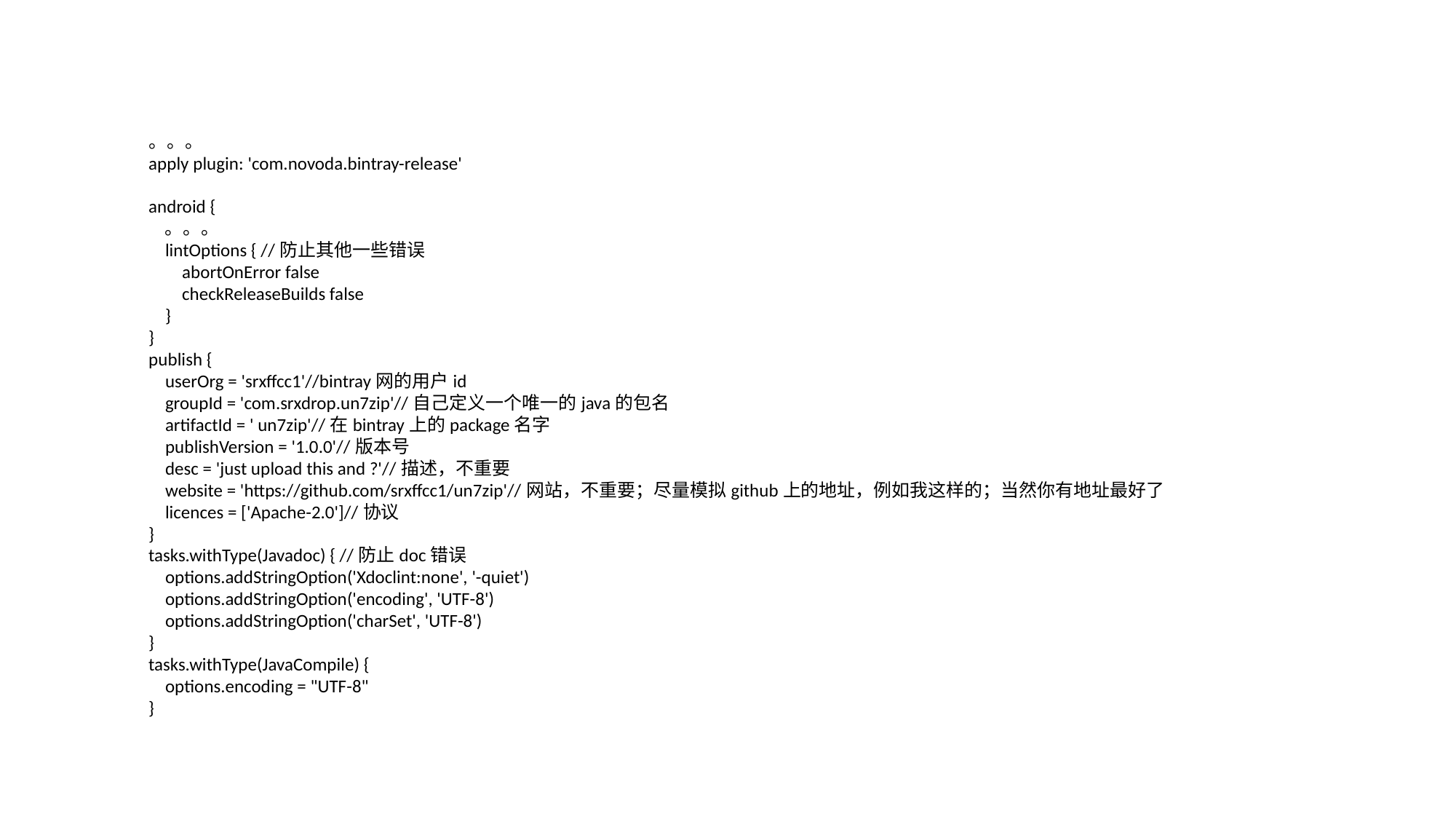

。。。
apply plugin: 'com.novoda.bintray-release'

android {
   。。。
    lintOptions { //防止其他一些错误
        abortOnError false
        checkReleaseBuilds false
    }
}
publish {
    userOrg = 'srxffcc1'//bintray网的用户id
    groupId = 'com.srxdrop.un7zip'//自己定义一个唯一的java的包名
    artifactId = ' un7zip'//在bintray上的package名字
    publishVersion = '1.0.0'//版本号
    desc = 'just upload this and ?'//描述，不重要
    website = 'https://github.com/srxffcc1/un7zip'//网站，不重要；尽量模拟github上的地址，例如我这样的；当然你有地址最好了
    licences = ['Apache-2.0']//协议
}
tasks.withType(Javadoc) { //防止doc错误
    options.addStringOption('Xdoclint:none', '-quiet')
    options.addStringOption('encoding', 'UTF-8')
    options.addStringOption('charSet', 'UTF-8')
}
tasks.withType(JavaCompile) {
    options.encoding = "UTF-8"
}